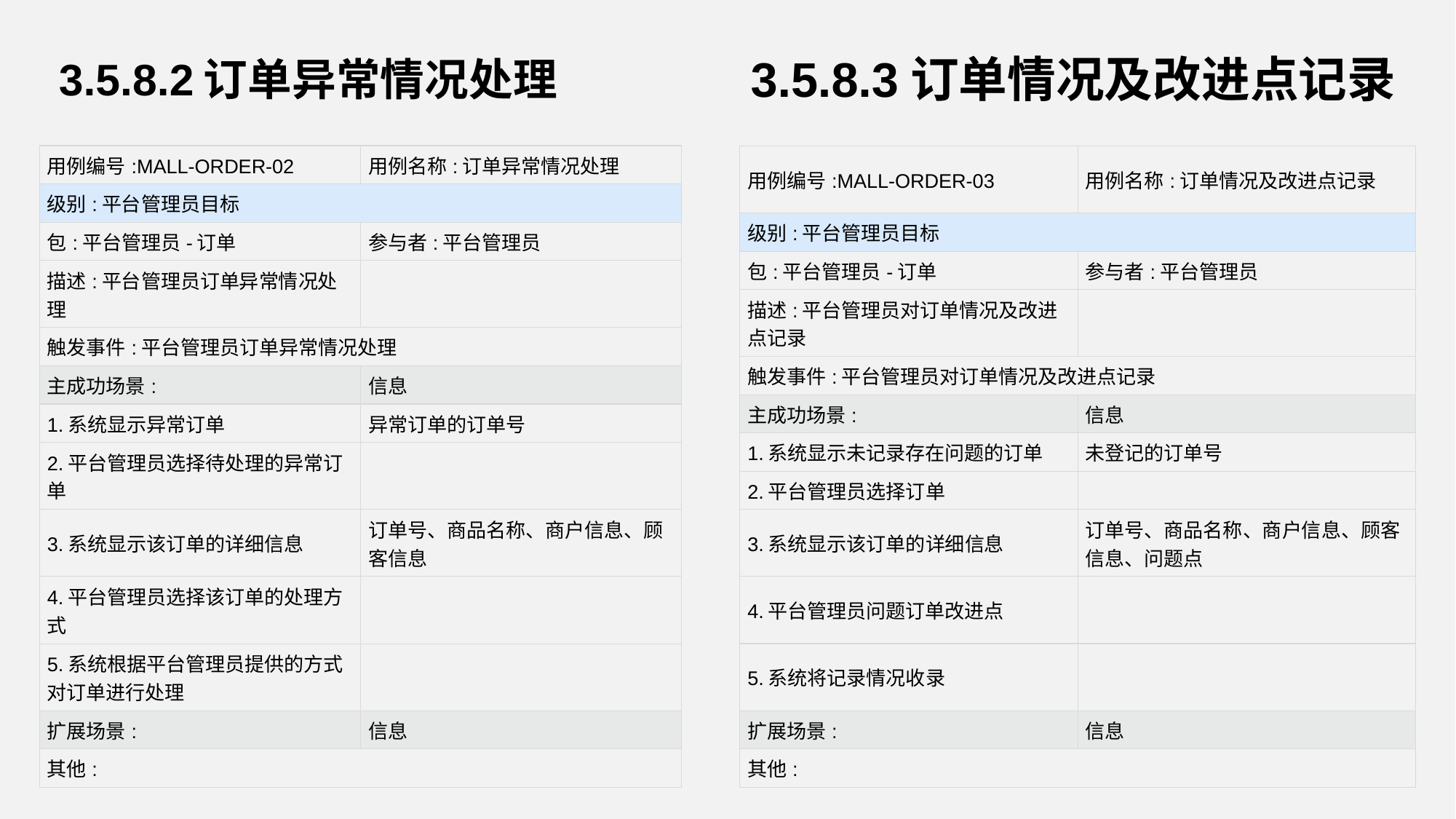

# 3.5.8.2订单异常情况处理
3.5.8.3订单情况及改进点记录
| 用例编号:MALL-ORDER-02 | 用例名称:订单异常情况处理 |
| --- | --- |
| 级别:平台管理员目标 |  |
| 包:平台管理员-订单 | 参与者:平台管理员 |
| 描述:平台管理员订单异常情况处理 |  |
| 触发事件:平台管理员订单异常情况处理 |  |
| 主成功场景: | 信息 |
| 1.系统显示异常订单 | 异常订单的订单号 |
| 2.平台管理员选择待处理的异常订单 |  |
| 3.系统显示该订单的详细信息 | 订单号、商品名称、商户信息、顾客信息 |
| 4.平台管理员选择该订单的处理方式 |  |
| 5.系统根据平台管理员提供的方式对订单进行处理 |  |
| 扩展场景: | 信息 |
| 其他: |  |
| 用例编号:MALL-ORDER-03 | 用例名称:订单情况及改进点记录 |
| --- | --- |
| 级别:平台管理员目标 |  |
| 包:平台管理员-订单 | 参与者:平台管理员 |
| 描述:平台管理员对订单情况及改进点记录 |  |
| 触发事件:平台管理员对订单情况及改进点记录 |  |
| 主成功场景: | 信息 |
| 1.系统显示未记录存在问题的订单 | 未登记的订单号 |
| 2.平台管理员选择订单 |  |
| 3.系统显示该订单的详细信息 | 订单号、商品名称、商户信息、顾客信息、问题点 |
| 4.平台管理员问题订单改进点 |  |
| 5.系统将记录情况收录 |  |
| 扩展场景: | 信息 |
| 其他: |  |